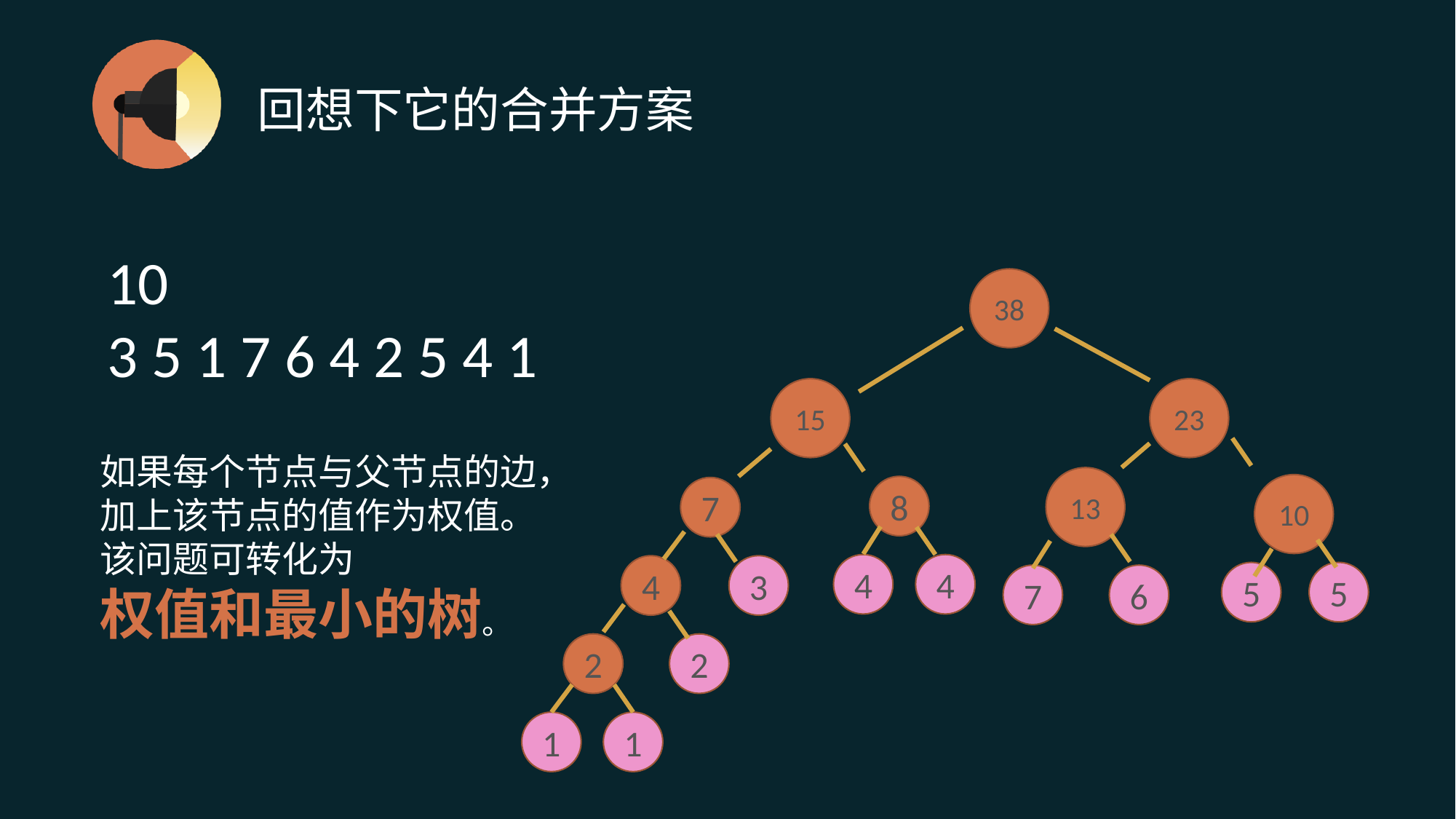

# 回想下它的合并方案
10
3 5 1 7 6 4 2 5 4 1
38
23
15
如果每个节点与父节点的边，加上该节点的值作为权值。
该问题可转化为
权值和最小的树。
13
10
8
7
4
4
4
3
5
5
7
6
2
2
1
1